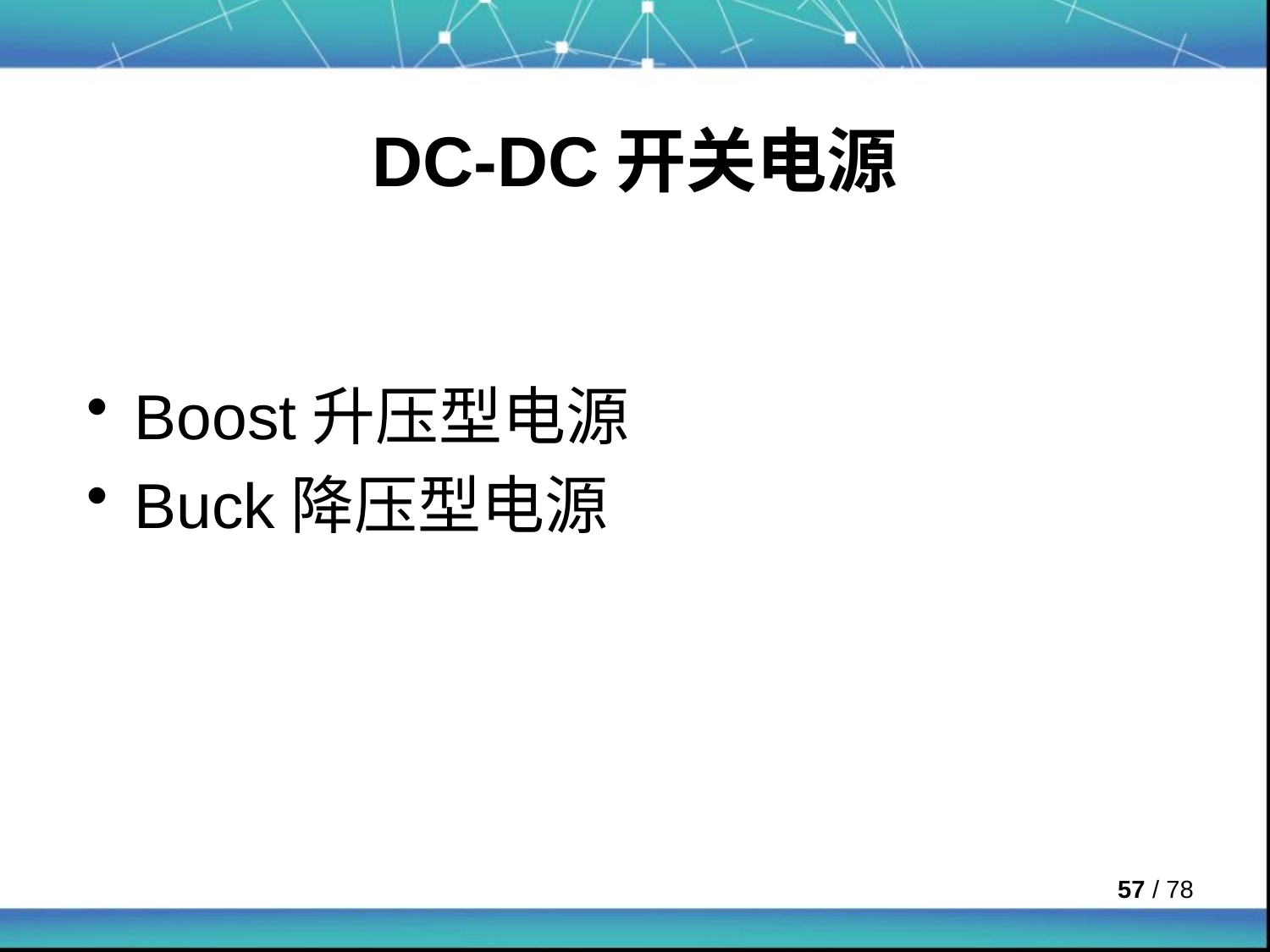

# DC-DC开关电源
Boost升压型电源
Buck降压型电源
57 / 78